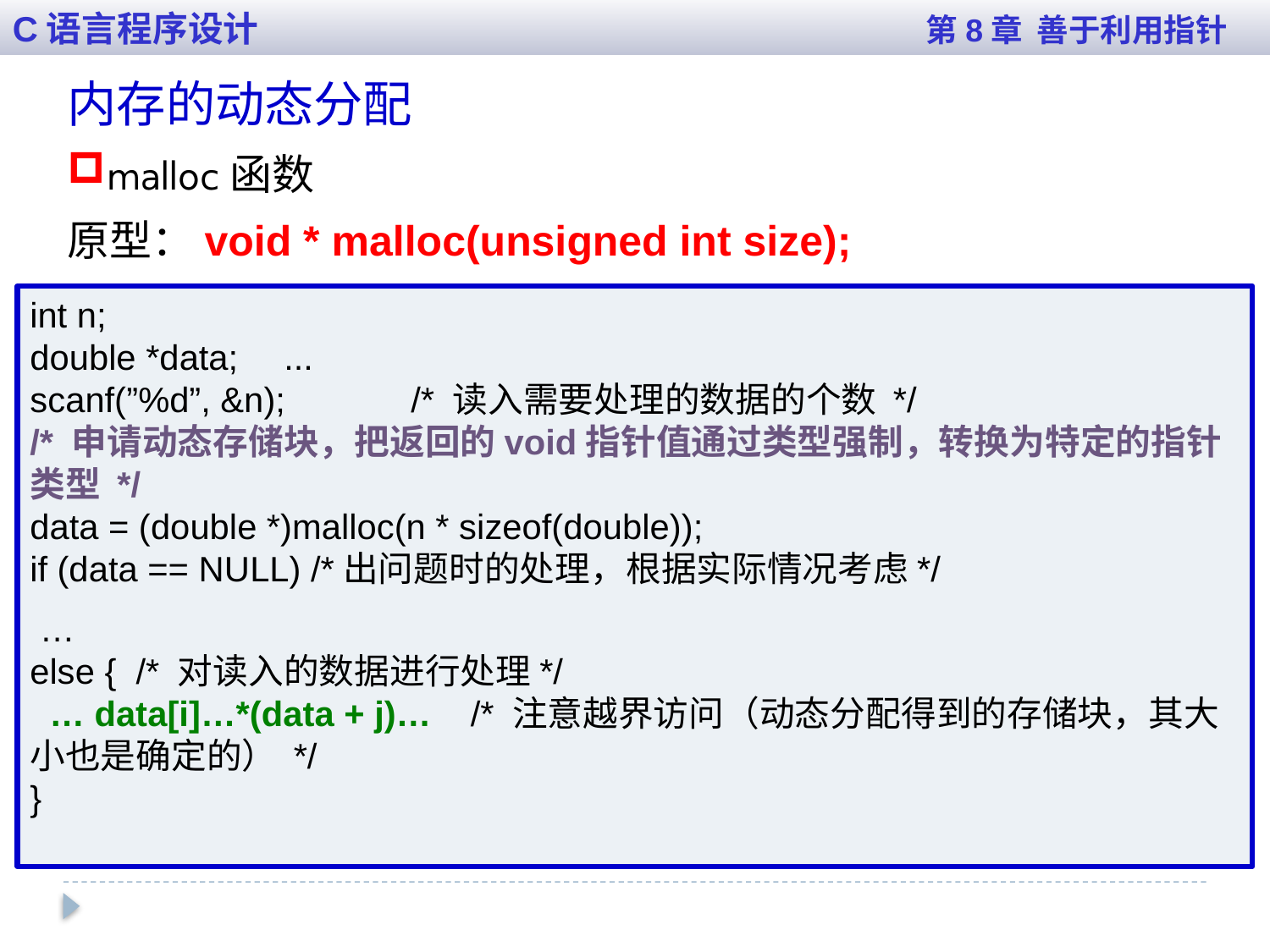

C语言程序设计                                                                                   第8章  善于利用指针
内存的动态分配
malloc函数
原型：void * malloc(unsigned int size);
该函数分配一块能够放下大小为 n 的数据的存储块，返回指向这个存储块的指针。如果存储申请不能被满足（例如申请的块太大，动态存储系统管理的空间中已经没有足够大的存储块），函数将返回空指针（NULL）。

int n;
double *data;	...
scanf(”%d”, &n);	/* 读入需要处理的数据的个数 */
/* 申请动态存储块，把返回的void指针值通过类型强制，转换为特定的指针类型 */
data = (double *)malloc(n * sizeof(double));
if (data == NULL) /*出问题时的处理，根据实际情况考虑*/
 …
else {  /* 对读入的数据进行处理*/
  … data[i]…*(data + j)…    /* 注意越界访问（动态分配得到的存储块，其大小也是确定的） */
}